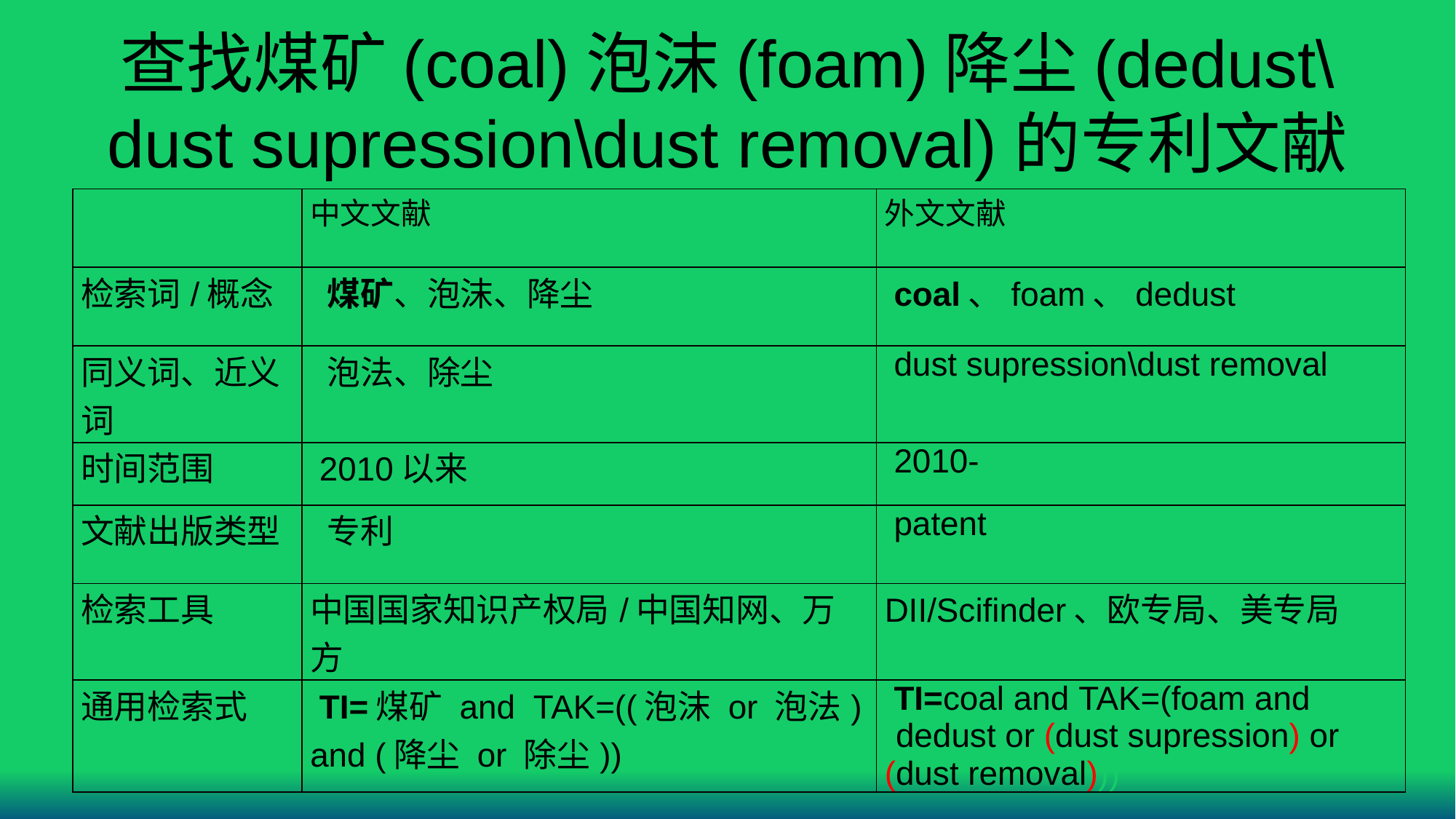

# 查找煤矿(coal)泡沫(foam)降尘(dedust\dust supression\dust removal)的专利文献

|  | 中文文献 | 外文文献 |
| --- | --- | --- |
| 检索词/概念 | 煤矿、泡沫、降尘 | coal、foam、dedust |
| 同义词、近义词 | 泡法、除尘 | dust supression\dust removal |
| 时间范围 | 2010以来 | 2010- |
| 文献出版类型 | 专利 | patent |
| 检索工具 | 中国国家知识产权局/中国知网、万方 | DII/Scifinder、欧专局、美专局 |
| 通用检索式 | TI=煤矿 and TAK=((泡沫 or 泡法) and (降尘 or 除尘)) | TI=coal and TAK=(foam and (dedust or (dust supression) or (dust removal))) |